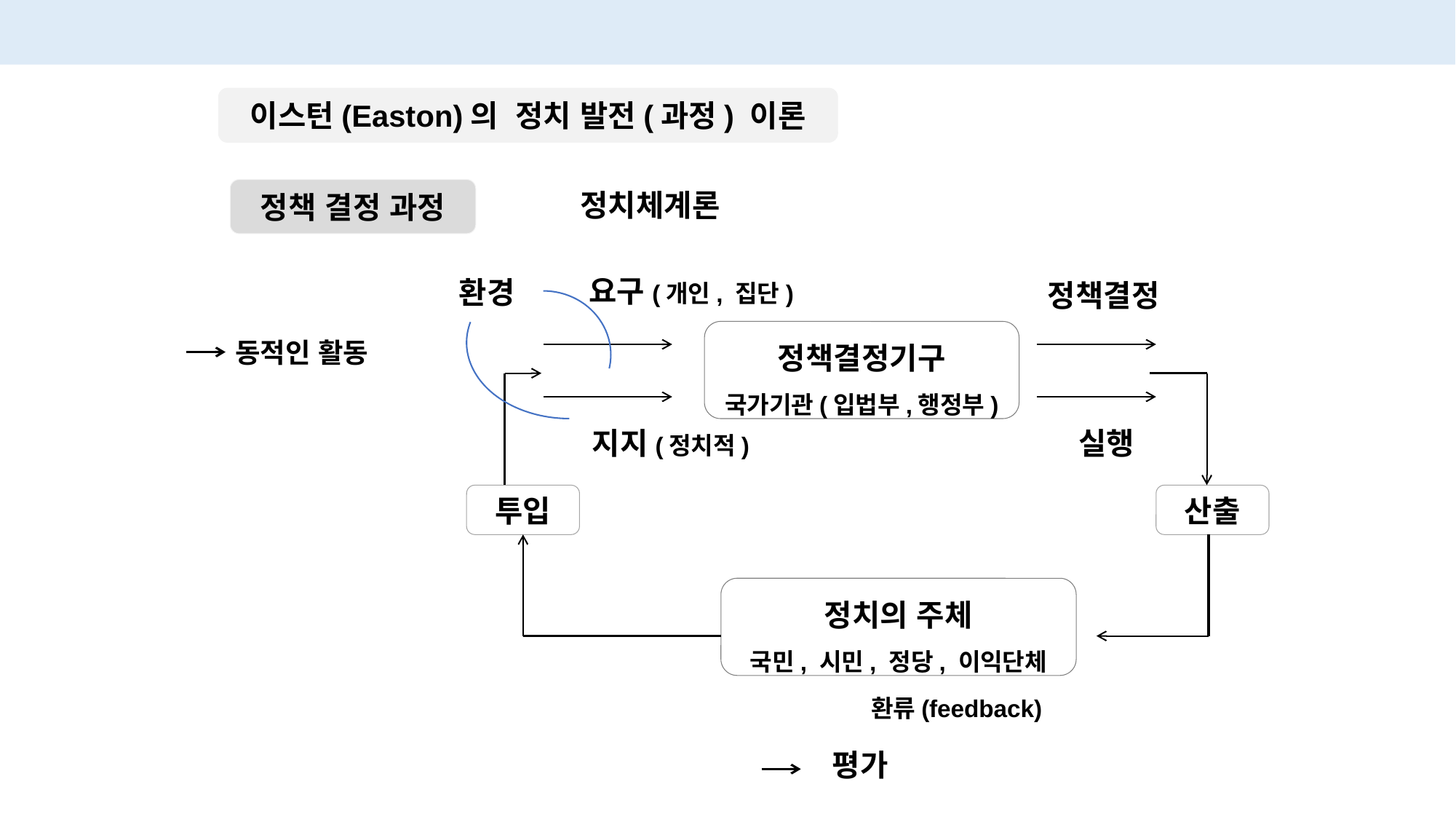

이스턴(Easton)의  정치 발전(과정) 이론
정책 결정 과정
정치체계론

환경
요구(개인, 집단)
정책결정

정책결정기구
국가기관(입법부,행정부)

동적인 활동
지지(정치적)
실행
투입
산출

정치의 주체
국민, 시민, 정당, 이익단체

환류(feedback)
평가